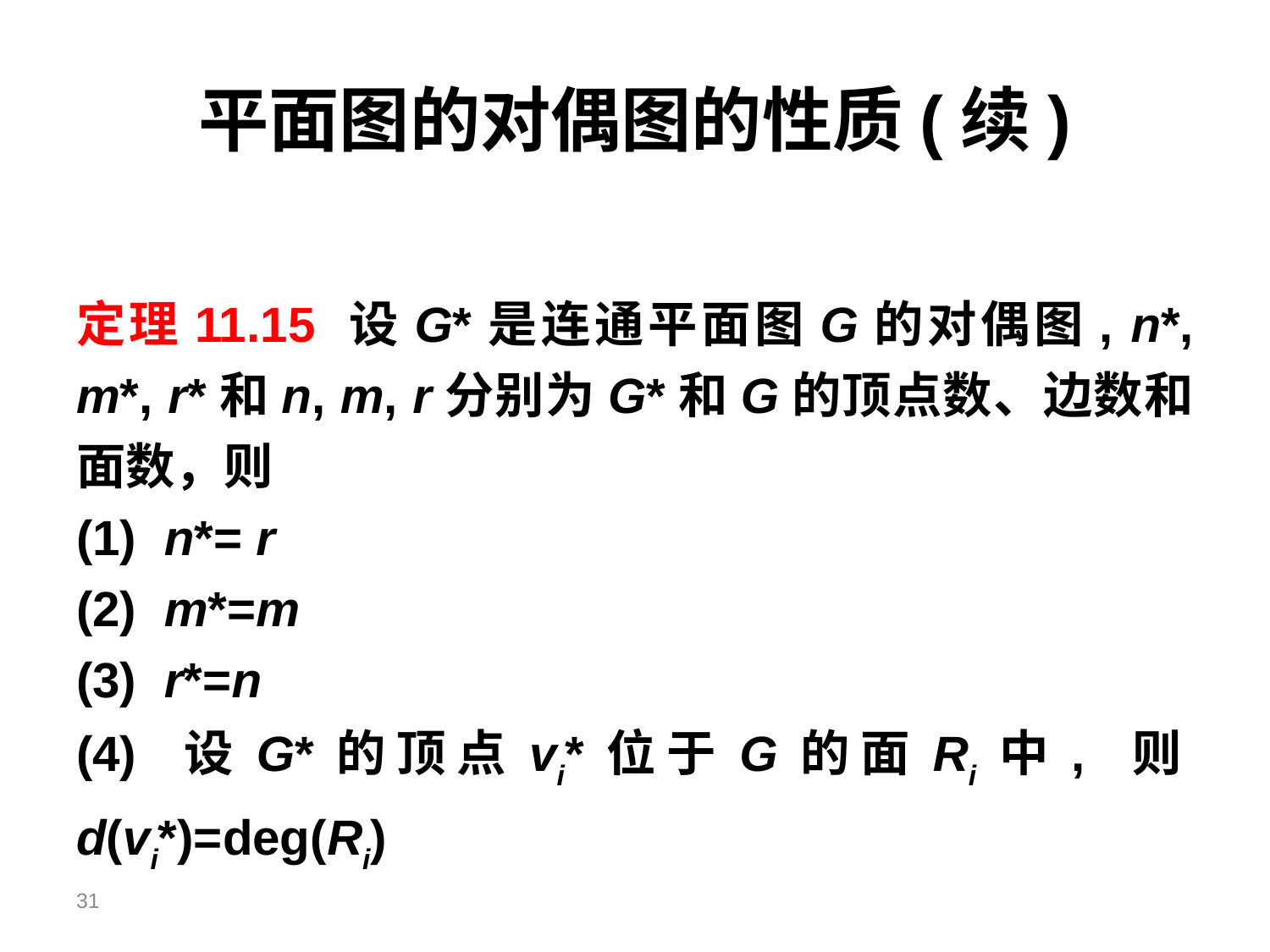

# 平面图的对偶图的性质(续)
定理11.15 设G*是连通平面图G的对偶图, n*, m*, r*和n, m, r分别为G*和G的顶点数、边数和面数，则
(1)  n*= r
(2)  m*=m
(3)  r*=n
(4) 设G*的顶点vi*位于G的面Ri中, 则d(vi*)=deg(Ri)
31